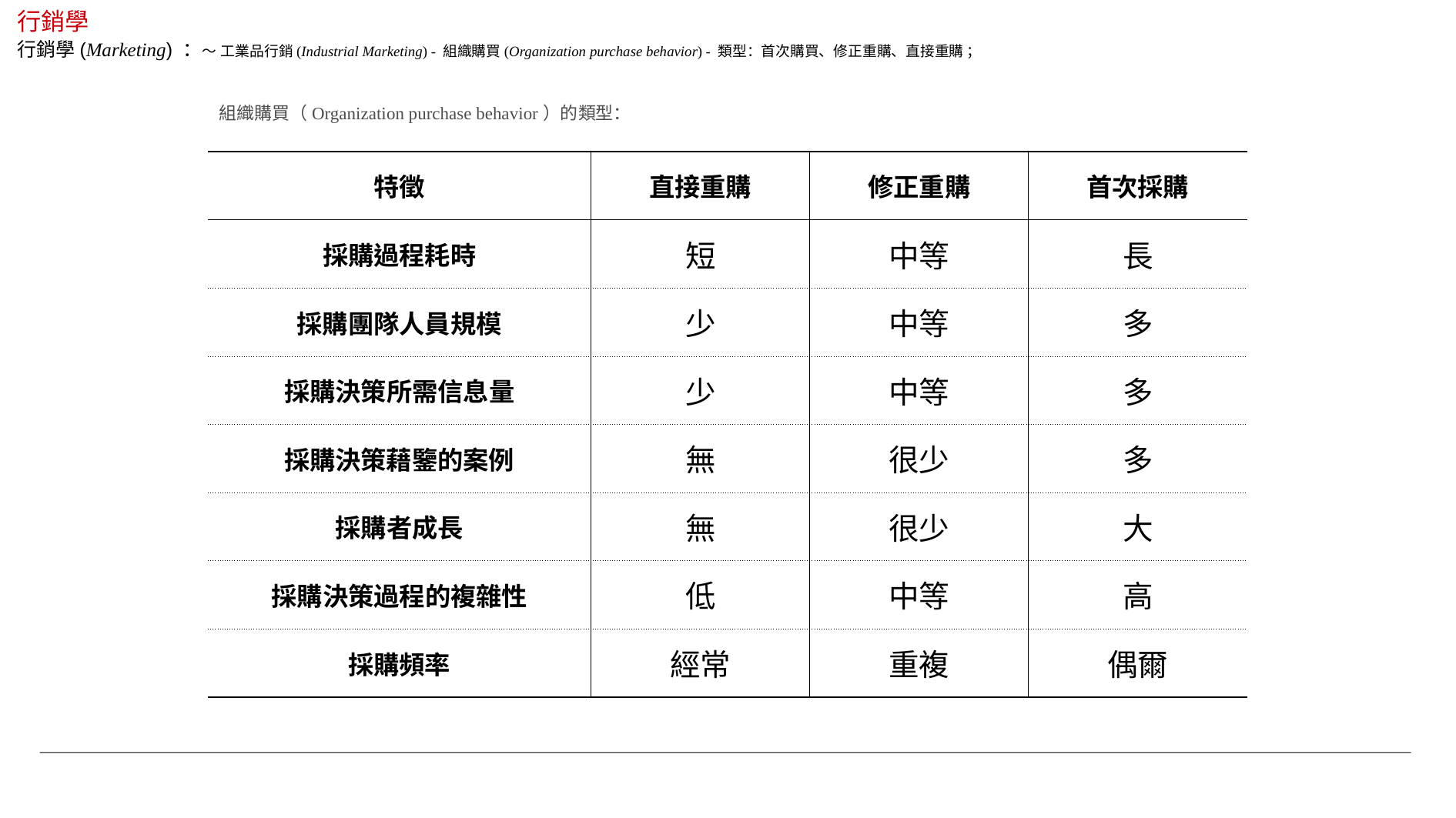

行銷學
行銷學(Marketing) ：～ 工業品行銷(Industrial Marketing) - 組織購買(Organization purchase behavior) - 類型：首次購買、修正重購、直接重購 ；
組織購買（Organization purchase behavior）的類型：
| 特徵 | 直接重購 | 修正重購 | 首次採購 |
| --- | --- | --- | --- |
| 採購過程耗時 | 短 | 中等 | 長 |
| 採購團隊人員規模 | 少 | 中等 | 多 |
| 採購決策所需信息量 | 少 | 中等 | 多 |
| 採購決策藉鑒的案例 | 無 | 很少 | 多 |
| 採購者成長 | 無 | 很少 | 大 |
| 採購決策過程的複雜性 | 低 | 中等 | 高 |
| 採購頻率 | 經常 | 重複 | 偶爾 |